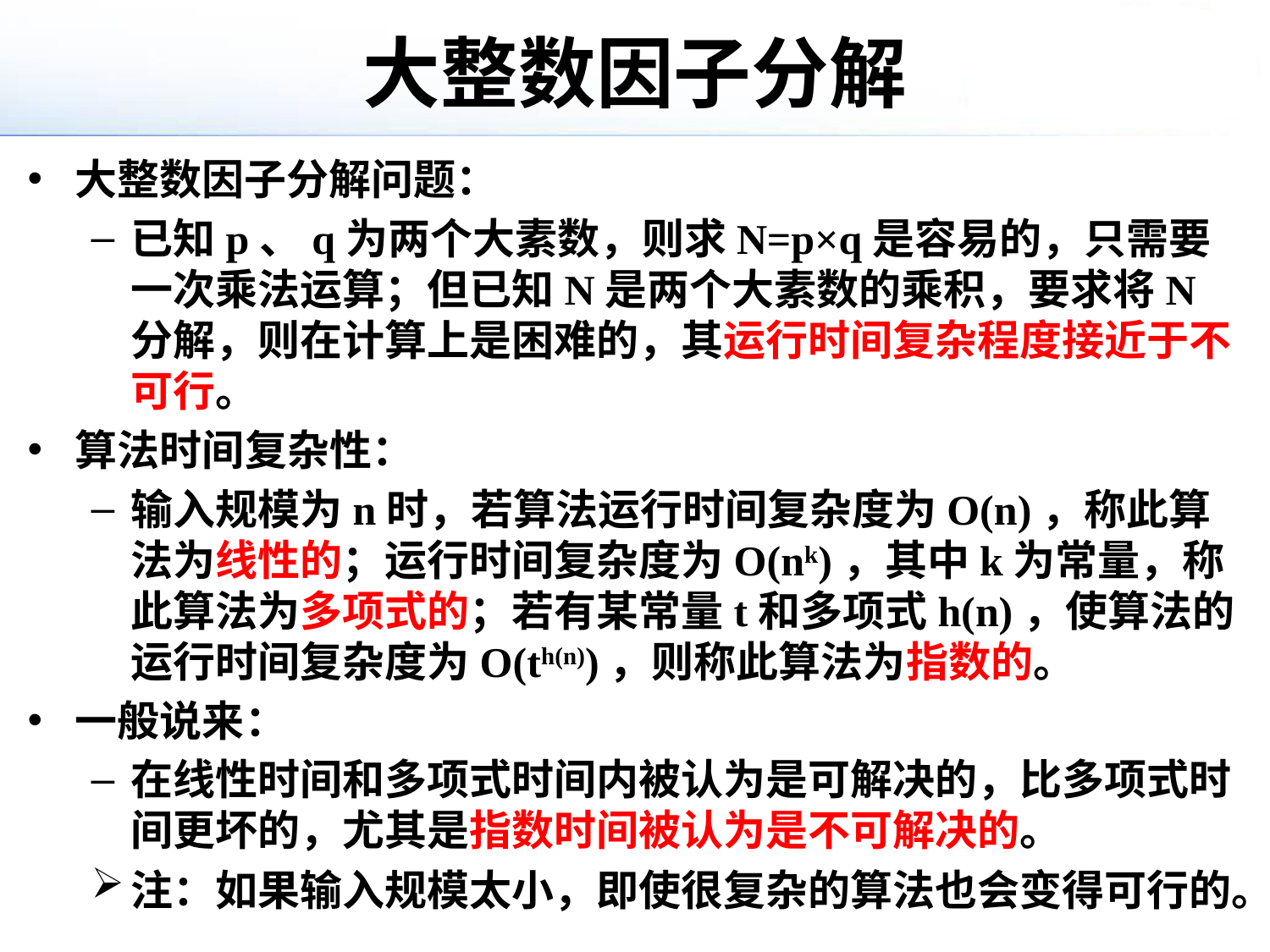

# 大整数因子分解
大整数因子分解问题：
已知p、q为两个大素数，则求N=p×q是容易的，只需要一次乘法运算；但已知N是两个大素数的乘积，要求将N分解，则在计算上是困难的，其运行时间复杂程度接近于不可行。
算法时间复杂性：
输入规模为n时，若算法运行时间复杂度为O(n)，称此算法为线性的；运行时间复杂度为O(nk)，其中k为常量，称此算法为多项式的；若有某常量t和多项式h(n)，使算法的运行时间复杂度为O(th(n))，则称此算法为指数的。
一般说来：
在线性时间和多项式时间内被认为是可解决的，比多项式时间更坏的，尤其是指数时间被认为是不可解决的。
注：如果输入规模太小，即使很复杂的算法也会变得可行的。